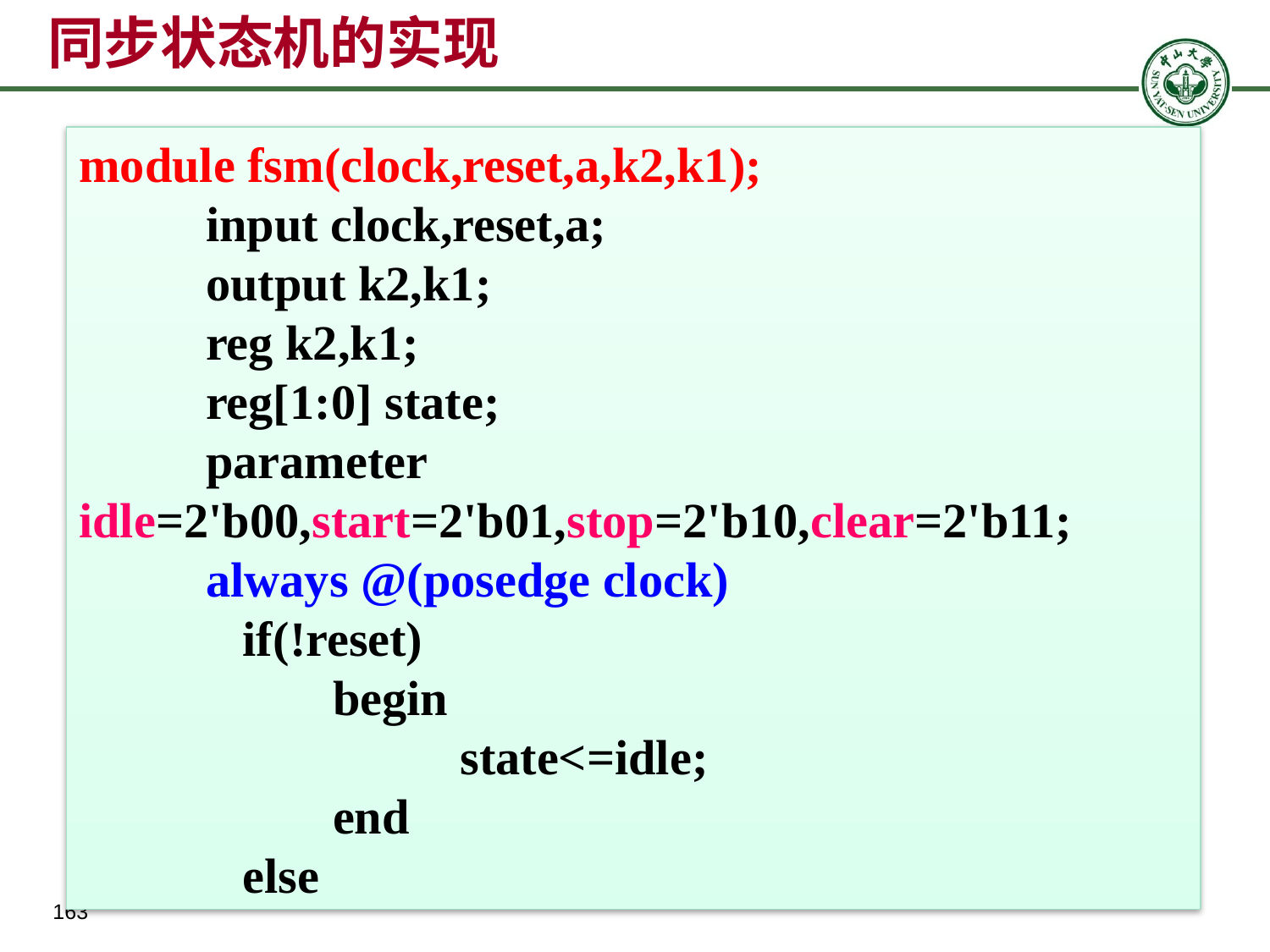

# 同步状态机的实现
module fsm(clock,reset,a,k2,k1);
	input clock,reset,a;
	output k2,k1;
	reg k2,k1;
	reg[1:0] state;
	parameter 	idle=2'b00,start=2'b01,stop=2'b10,clear=2'b11;
	always @(posedge clock)
	   if(!reset)
		begin
			state<=idle;
		end
	   else